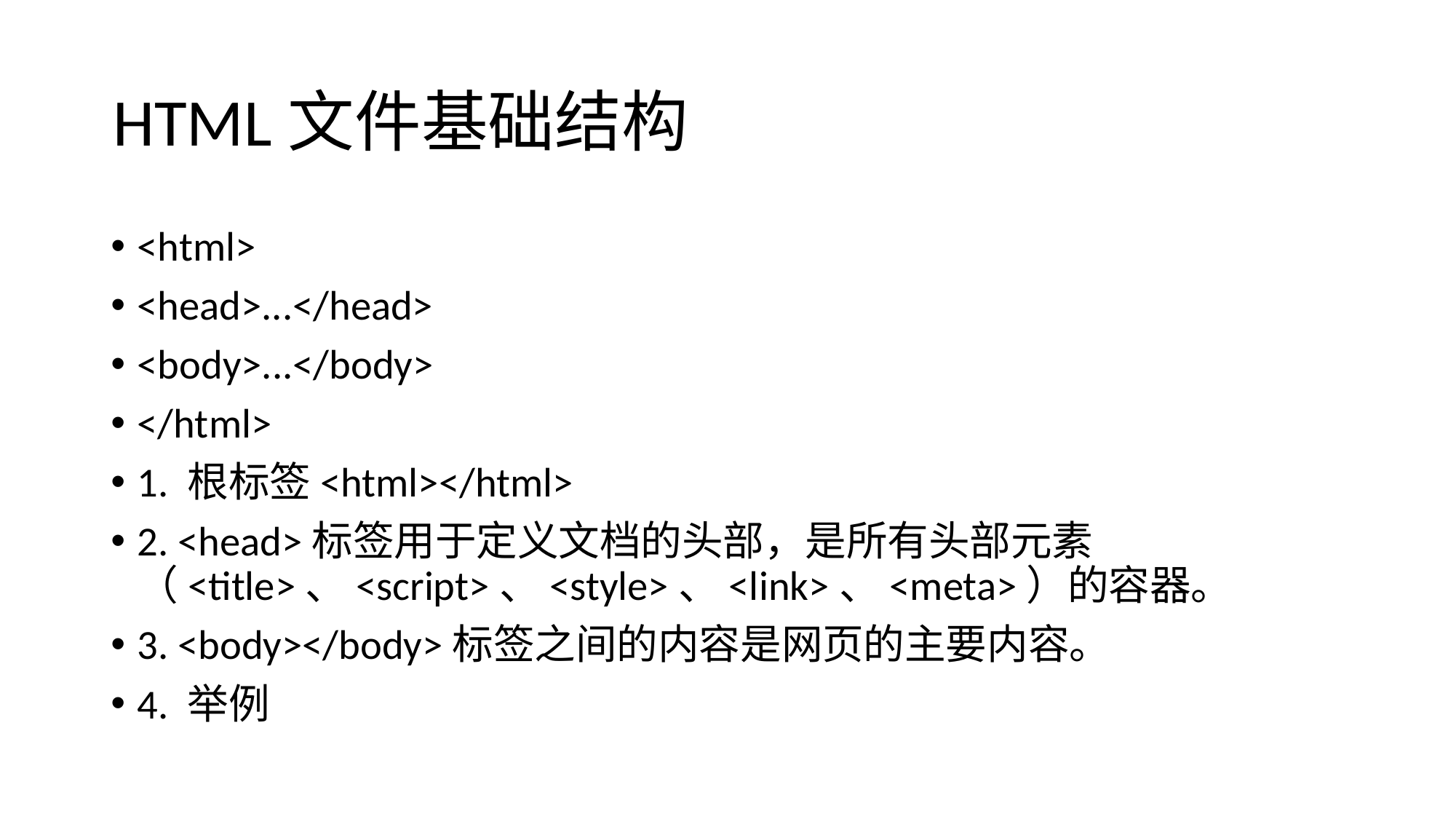

# HTML文件基础结构
<html>
<head>...</head>
<body>...</body>
</html>
1. 根标签<html></html>
2. <head>标签用于定义文档的头部，是所有头部元素（<title>、<script>、<style>、<link>、<meta>）的容器。
3. <body></body>标签之间的内容是网页的主要内容。
4. 举例